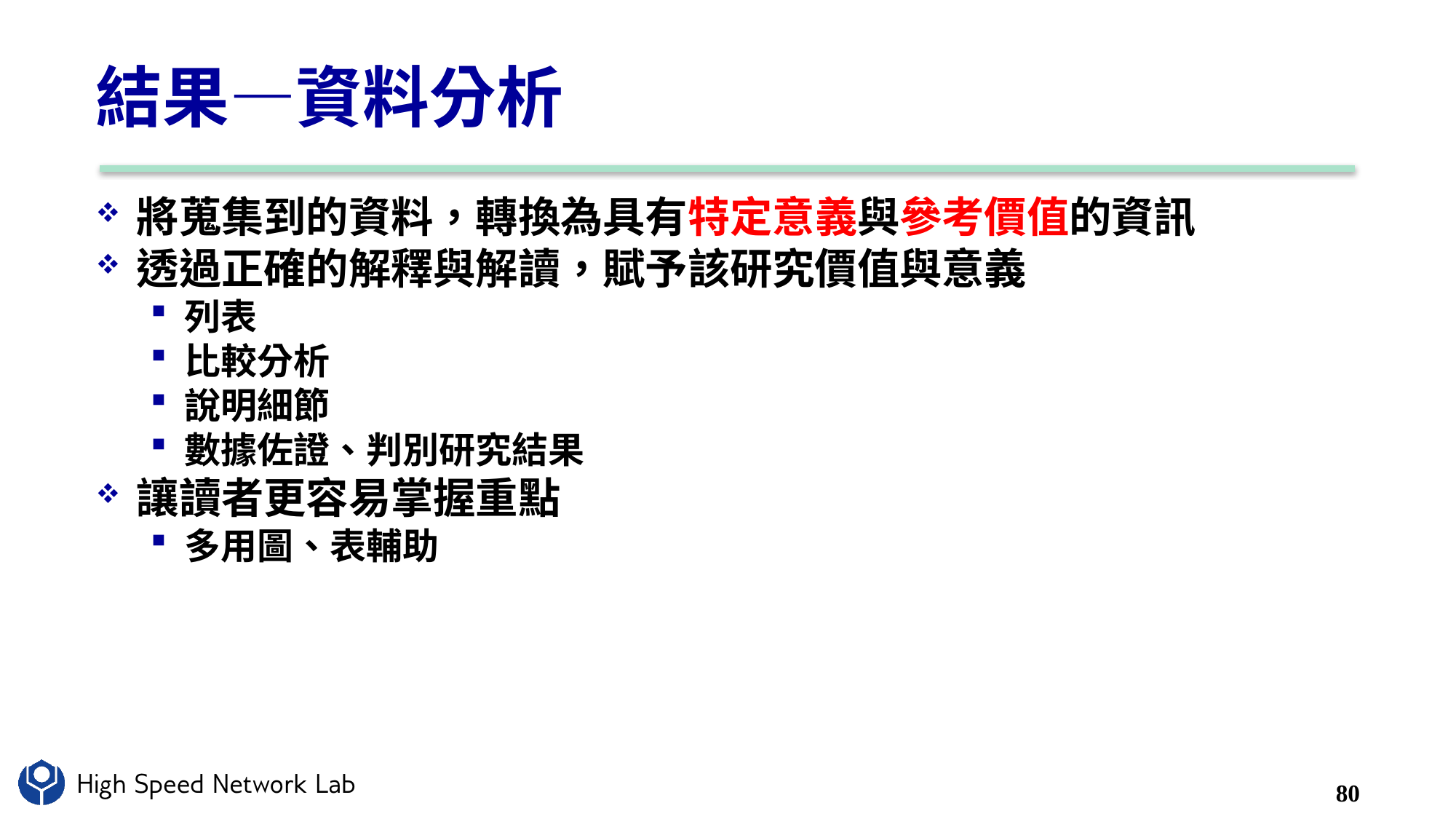

# 結果—資料分析
將蒐集到的資料，轉換為具有特定意義與參考價值的資訊
透過正確的解釋與解讀，賦予該研究價值與意義
列表
比較分析
說明細節
數據佐證、判別研究結果
讓讀者更容易掌握重點
多用圖、表輔助

80